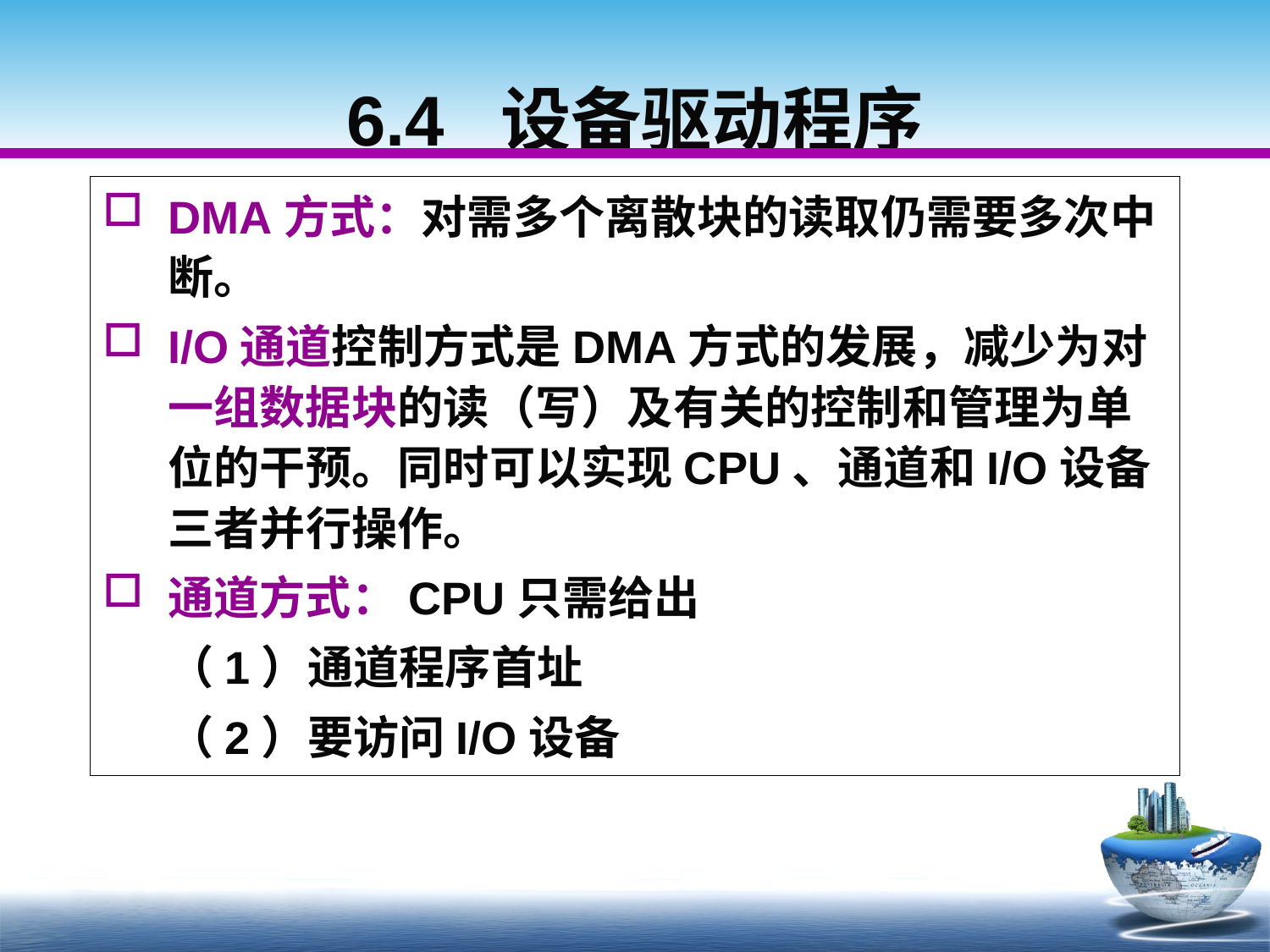

# 6.4  设备驱动程序

DMA方式：对需多个离散块的读取仍需要多次中断。
I/O通道控制方式是DMA方式的发展，减少为对一组数据块的读（写）及有关的控制和管理为单位的干预。同时可以实现CPU、通道和I/O设备三者并行操作。
通道方式：CPU只需给出
（1）通道程序首址
（2）要访问I/O设备